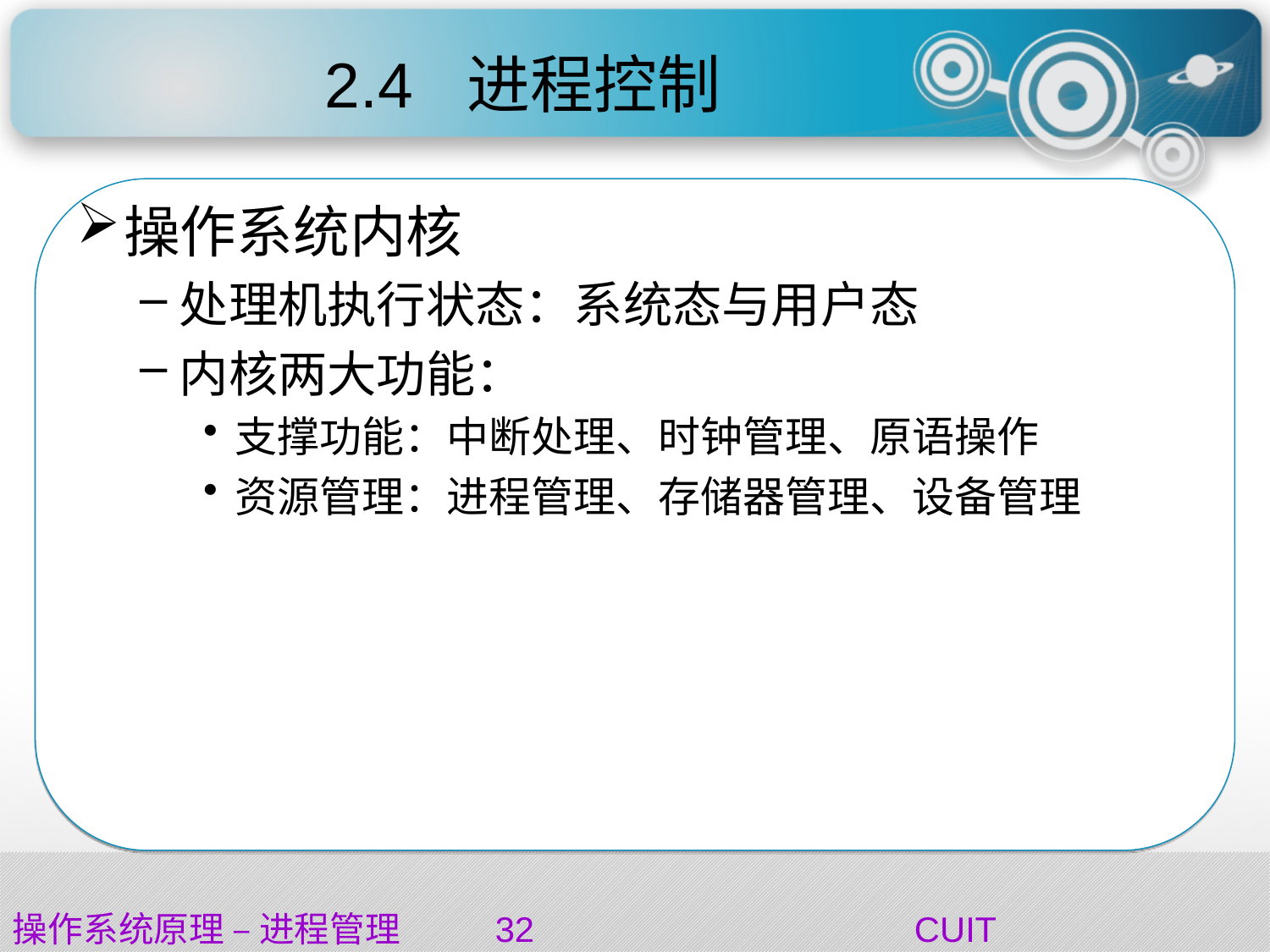

# 2.4	 进程控制
操作系统内核
处理机执行状态：系统态与用户态
内核两大功能：
支撑功能：中断处理、时钟管理、原语操作
资源管理：进程管理、存储器管理、设备管理